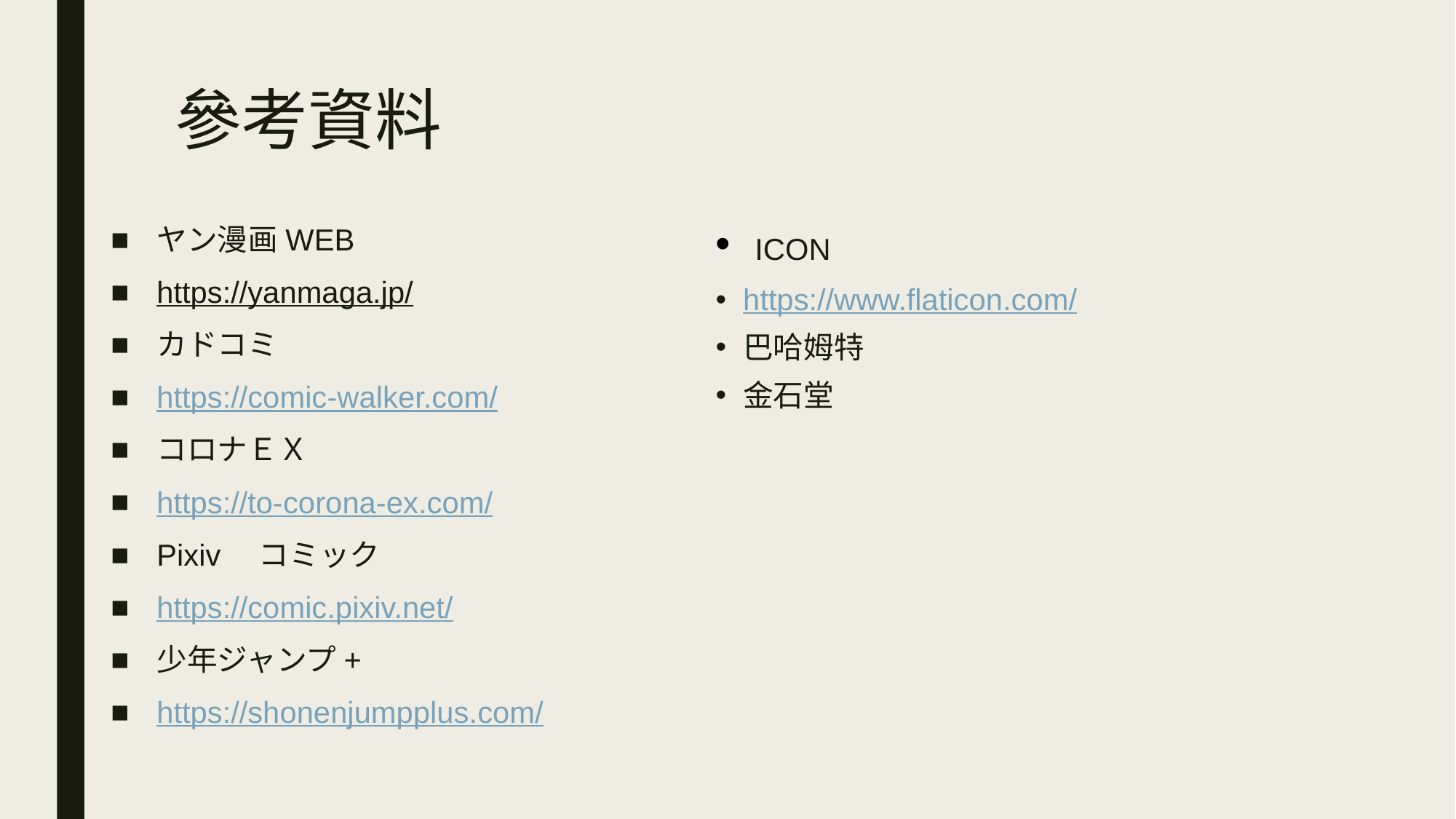

# 參考資料
ヤン漫画WEB
https://yanmaga.jp/
カドコミ
https://comic-walker.com/
コロナＥＸ
https://to-corona-ex.com/
Pixiv　コミック
https://comic.pixiv.net/
少年ジャンプ+
https://shonenjumpplus.com/

 ICON
https://www.flaticon.com/
巴哈姆特
金石堂